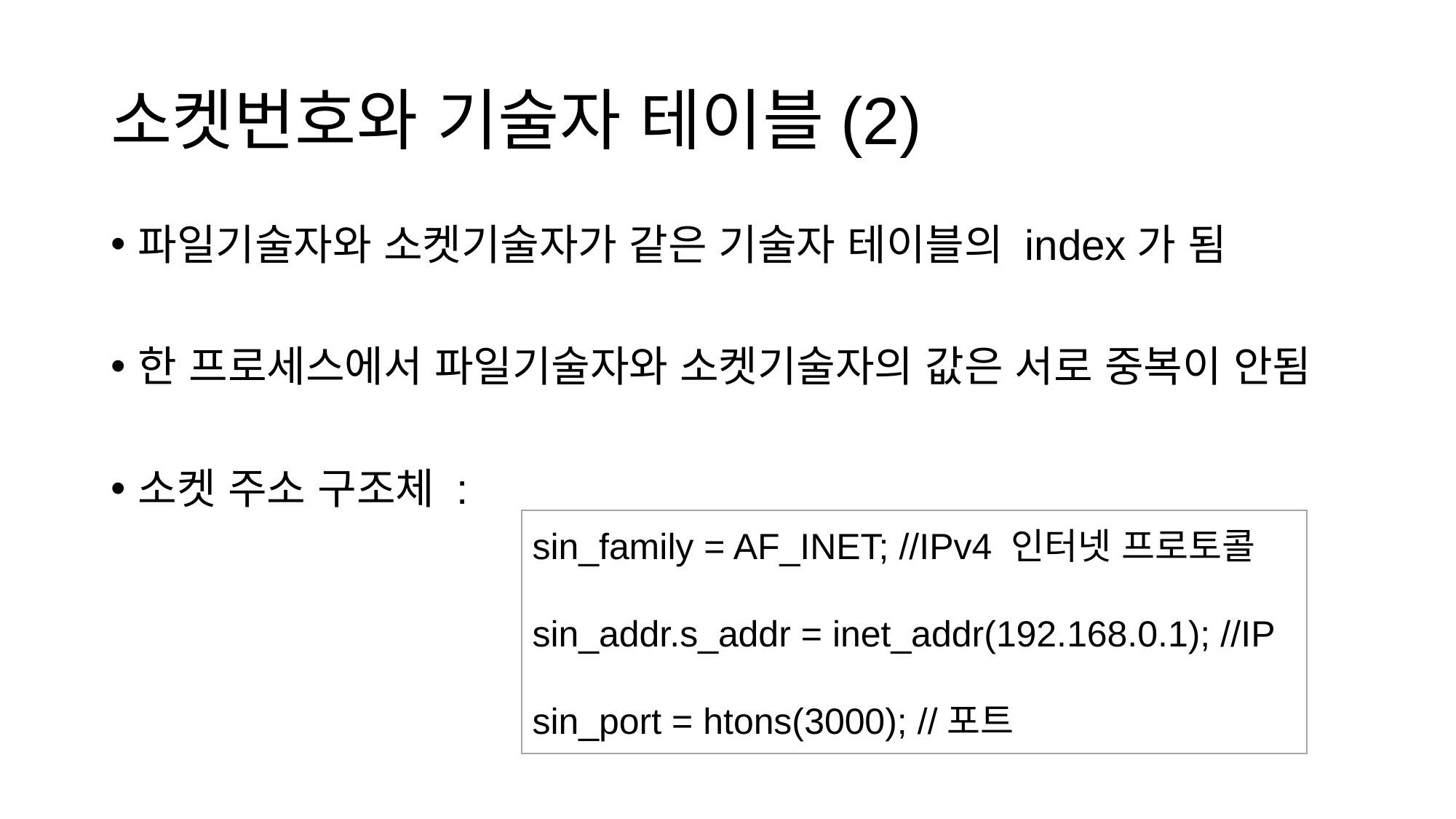

# 소켓번호와 기술자 테이블(2)
파일기술자와 소켓기술자가 같은 기술자 테이블의 index가 됨

한 프로세스에서 파일기술자와 소켓기술자의 값은 서로 중복이 안됨

소켓 주소 구조체 :
sin_family = AF_INET; //IPv4 인터넷 프로토콜

sin_addr.s_addr = inet_addr(192.168.0.1); //IP

sin_port = htons(3000); //포트